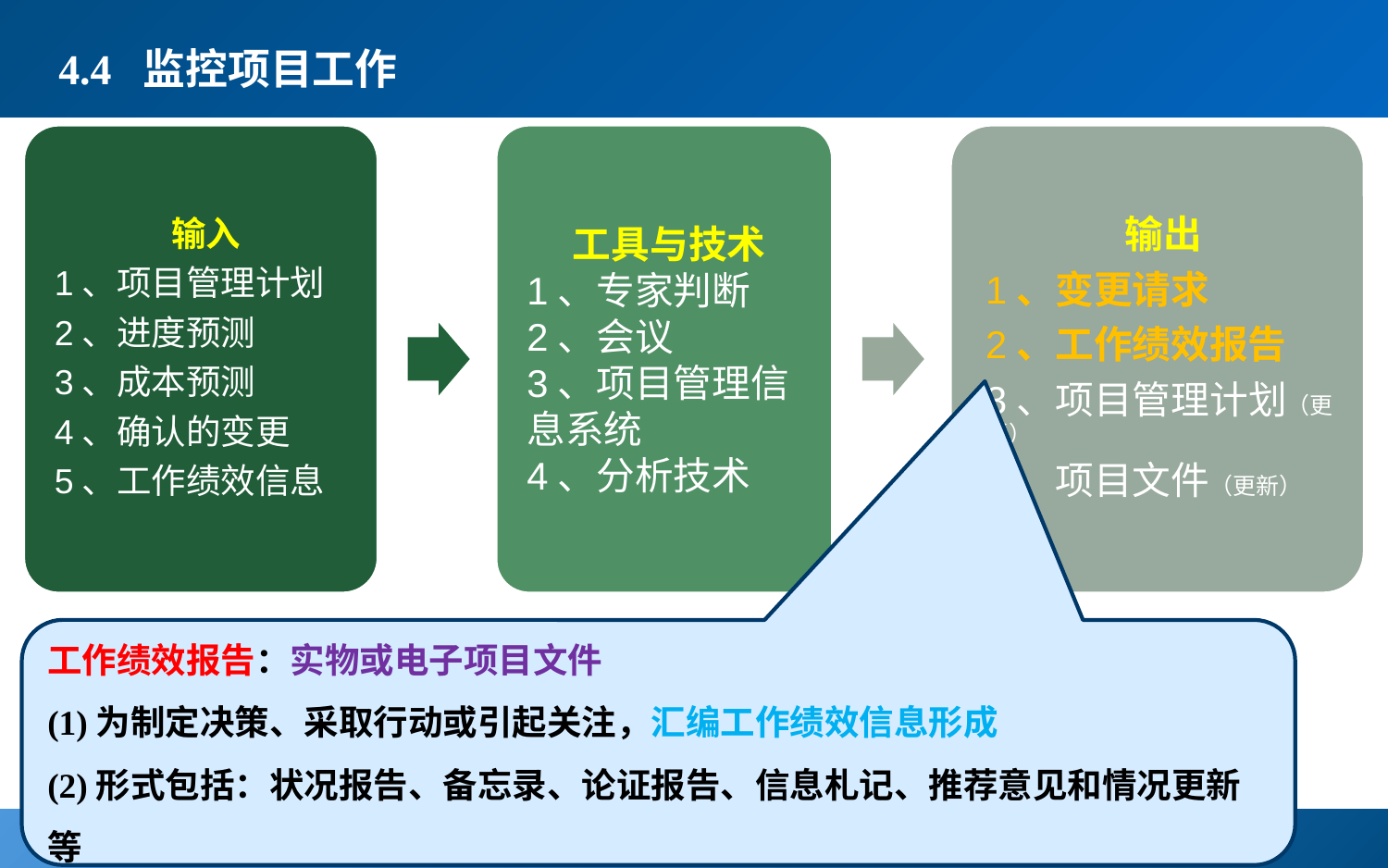

# 4.4  监控项目工作
输入
1、项目管理计划
2、进度预测
3、成本预测
4、确认的变更
5、工作绩效信息

工具与技术
1、专家判断
2、会议
3、项目管理信息系统
4、分析技术

输出
1、变更请求
2、工作绩效报告
3、项目管理计划（更新）
4、项目文件（更新）

工作绩效报告：实物或电子项目文件
(1)为制定决策、采取行动或引起关注，汇编工作绩效信息形成
(2)形式包括：状况报告、备忘录、论证报告、信息札记、推荐意见和情况更新等